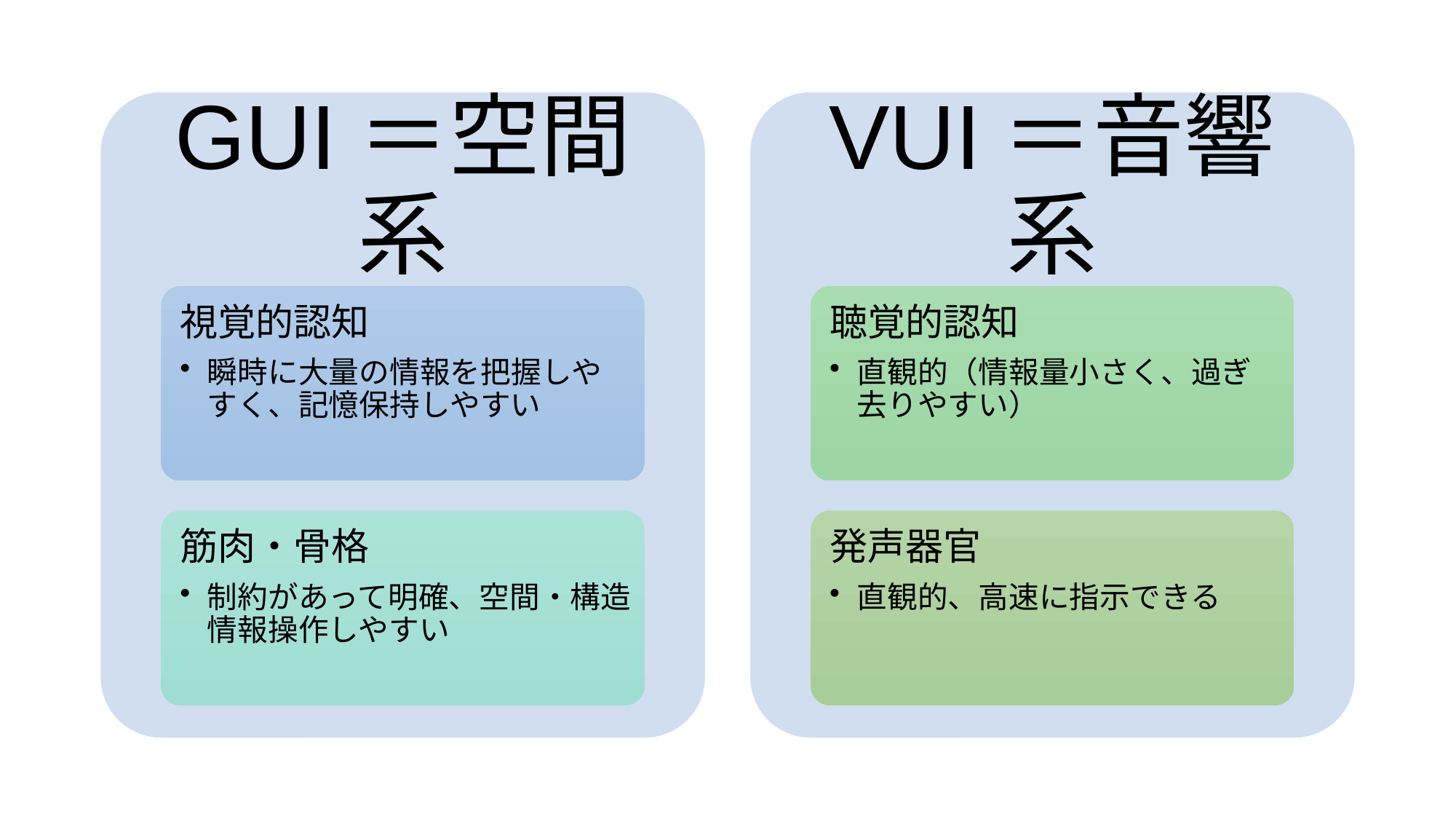

GUI＝空間系
視覚的認知
瞬時に大量の情報を把握しやすく、記憶保持しやすい
筋肉・骨格
制約があって明確、空間・構造情報操作しやすい
VUI＝音響系
聴覚的認知
直観的（情報量小さく、過ぎ去りやすい）
発声器官
直観的、高速に指示できる